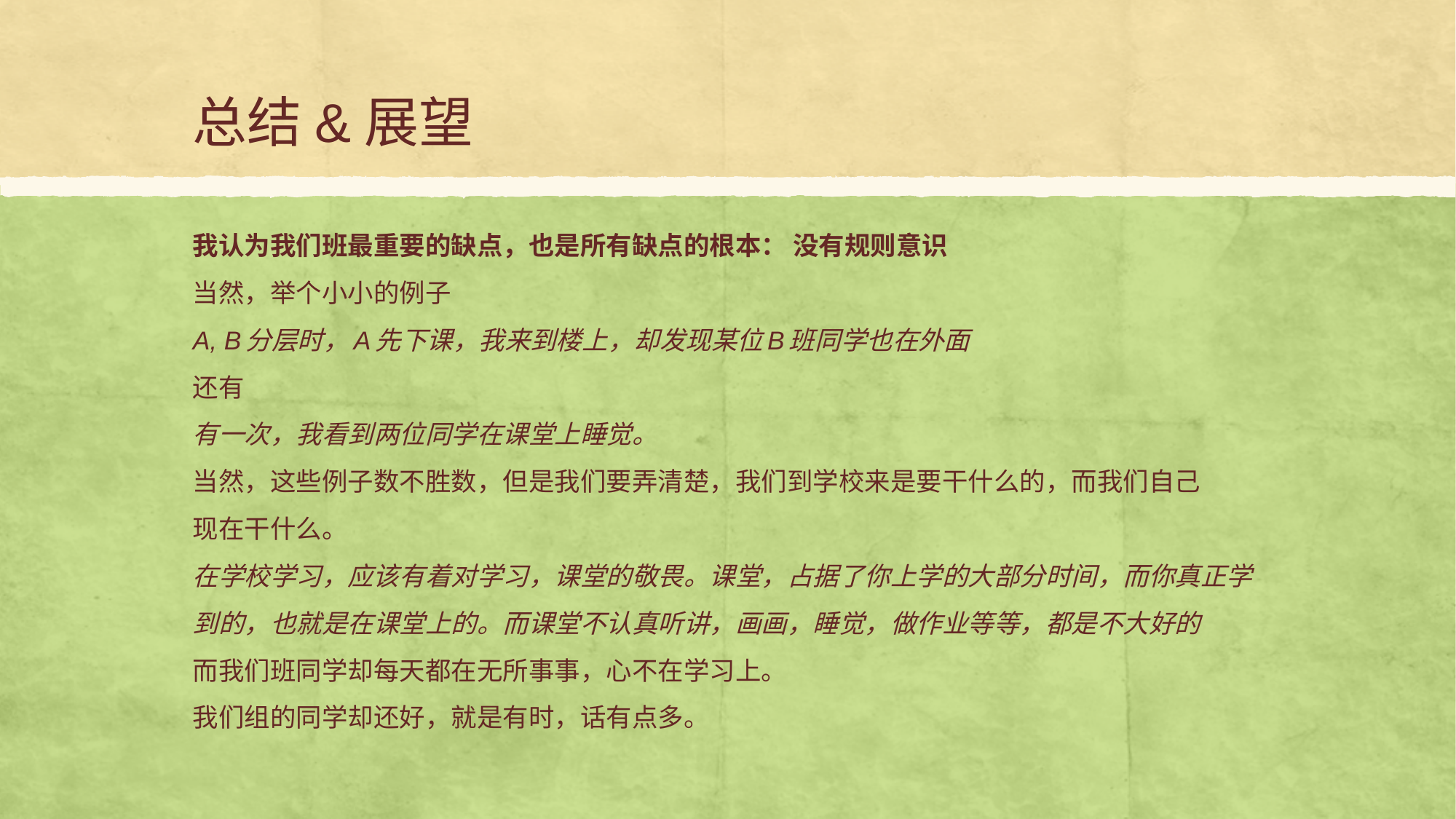

# 总结&展望
我认为我们班最重要的缺点，也是所有缺点的根本： 没有规则意识
当然，举个小小的例子
A, B分层时，A先下课，我来到楼上，却发现某位B班同学也在外面
还有
有一次，我看到两位同学在课堂上睡觉。
当然，这些例子数不胜数，但是我们要弄清楚，我们到学校来是要干什么的，而我们自己
现在干什么。
在学校学习，应该有着对学习，课堂的敬畏。课堂，占据了你上学的大部分时间，而你真正学
到的，也就是在课堂上的。而课堂不认真听讲，画画，睡觉，做作业等等，都是不大好的
而我们班同学却每天都在无所事事，心不在学习上。
我们组的同学却还好，就是有时，话有点多。